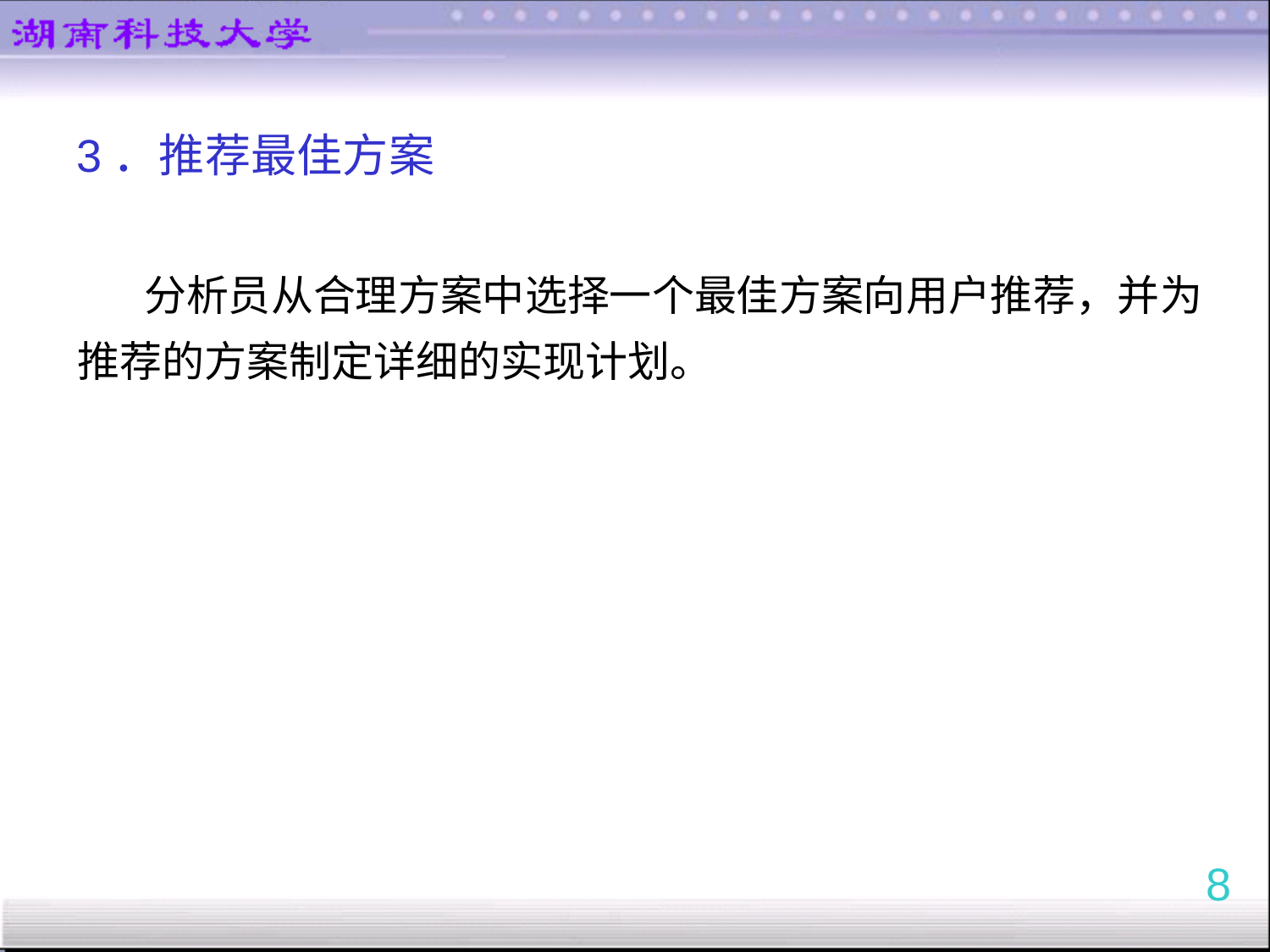

3．推荐最佳方案
      分析员从合理方案中选择一个最佳方案向用户推荐，并为推荐的方案制定详细的实现计划。
8